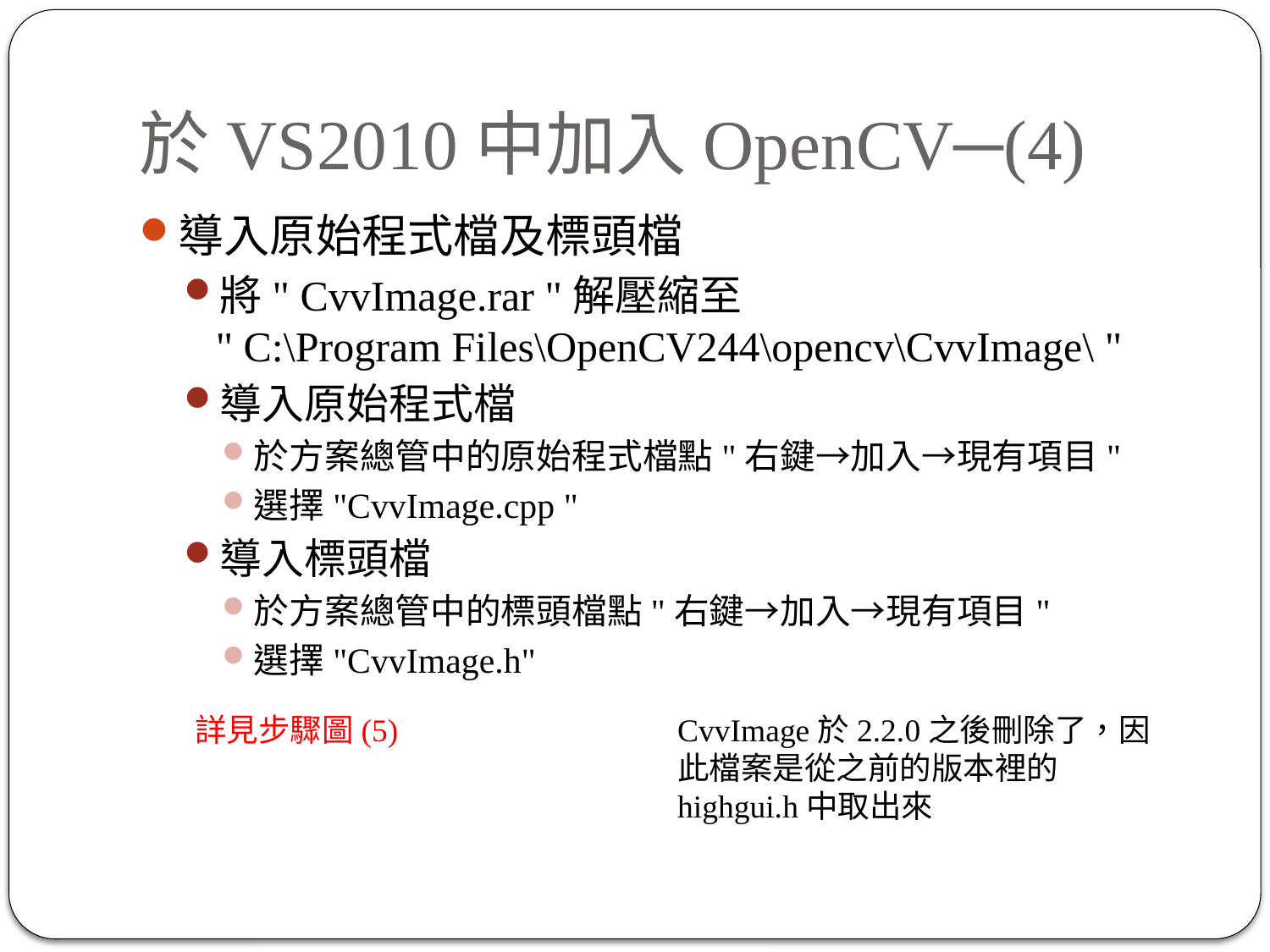

# 於VS2010中加入OpenCV─(4)
導入原始程式檔及標頭檔
將" CvvImage.rar "解壓縮至
" C:\Program Files\OpenCV244\opencv\CvvImage\ "
導入原始程式檔
於方案總管中的原始程式檔點"右鍵→加入→現有項目"
選擇"CvvImage.cpp "
導入標頭檔
於方案總管中的標頭檔點"右鍵→加入→現有項目"
選擇"CvvImage.h"
詳見步驟圖(5)
CvvImage於2.2.0之後刪除了，因此檔案是從之前的版本裡的highgui.h中取出來